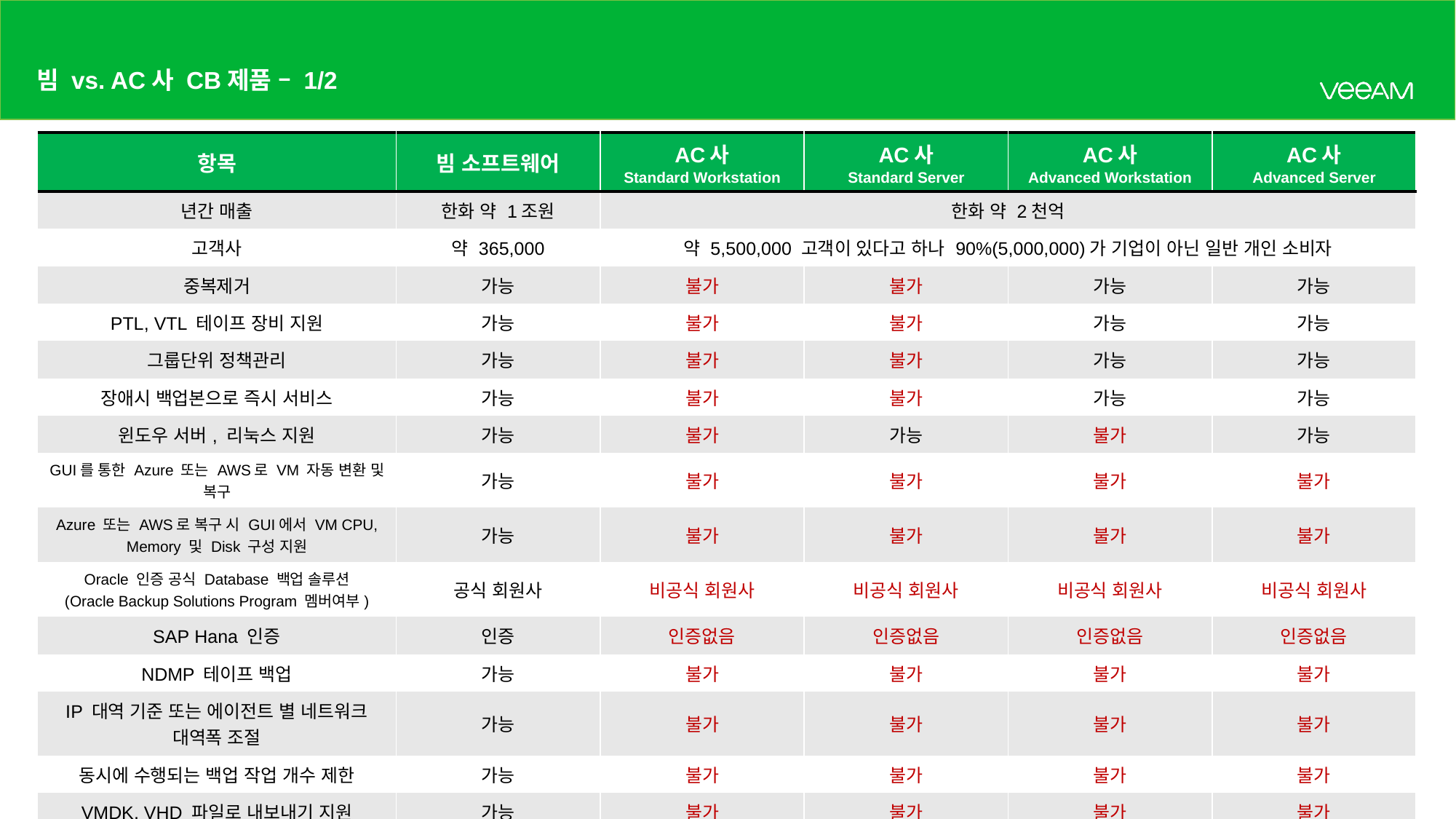

# 빔 vs. AC사 CB제품 – 1/2
| 항목 | 빔 소프트웨어 | AC사 Standard Workstation | AC사 Standard Server | AC사 Advanced Workstation | AC사 Advanced Server |
| --- | --- | --- | --- | --- | --- |
| 년간 매출 | 한화 약 1조원 | 한화 약 2천억 |  |  |  |
| 고객사 | 약 365,000 | 약 5,500,000 고객이 있다고 하나 90%(5,000,000)가 기업이 아닌 일반 개인 소비자 |  |  |  |
| 중복제거 | 가능 | 불가 | 불가 | 가능 | 가능 |
| PTL, VTL 테이프 장비 지원 | 가능 | 불가 | 불가 | 가능 | 가능 |
| 그룹단위 정책관리 | 가능 | 불가 | 불가 | 가능 | 가능 |
| 장애시 백업본으로 즉시 서비스 | 가능 | 불가 | 불가 | 가능 | 가능 |
| 윈도우 서버, 리눅스 지원 | 가능 | 불가 | 가능 | 불가 | 가능 |
| GUI를 통한 Azure 또는 AWS로 VM 자동 변환 및 복구 | 가능 | 불가 | 불가 | 불가 | 불가 |
| Azure 또는 AWS로 복구 시 GUI에서 VM CPU, Memory 및 Disk 구성 지원 | 가능 | 불가 | 불가 | 불가 | 불가 |
| Oracle 인증 공식 Database 백업 솔루션 (Oracle Backup Solutions Program 멤버여부) | 공식 회원사 | 비공식 회원사 | 비공식 회원사 | 비공식 회원사 | 비공식 회원사 |
| SAP Hana 인증 | 인증 | 인증없음 | 인증없음 | 인증없음 | 인증없음 |
| NDMP 테이프 백업 | 가능 | 불가 | 불가 | 불가 | 불가 |
| IP 대역 기준 또는 에이전트 별 네트워크 대역폭 조절 | 가능 | 불가 | 불가 | 불가 | 불가 |
| 동시에 수행되는 백업 작업 개수 제한 | 가능 | 불가 | 불가 | 불가 | 불가 |
| VMDK, VHD 파일로 내보내기 지원 | 가능 | 불가 | 불가 | 불가 | 불가 |
| AIX, Solaris 지원 | 가능 | 불가 | 불가 | 불가 | 불가 |